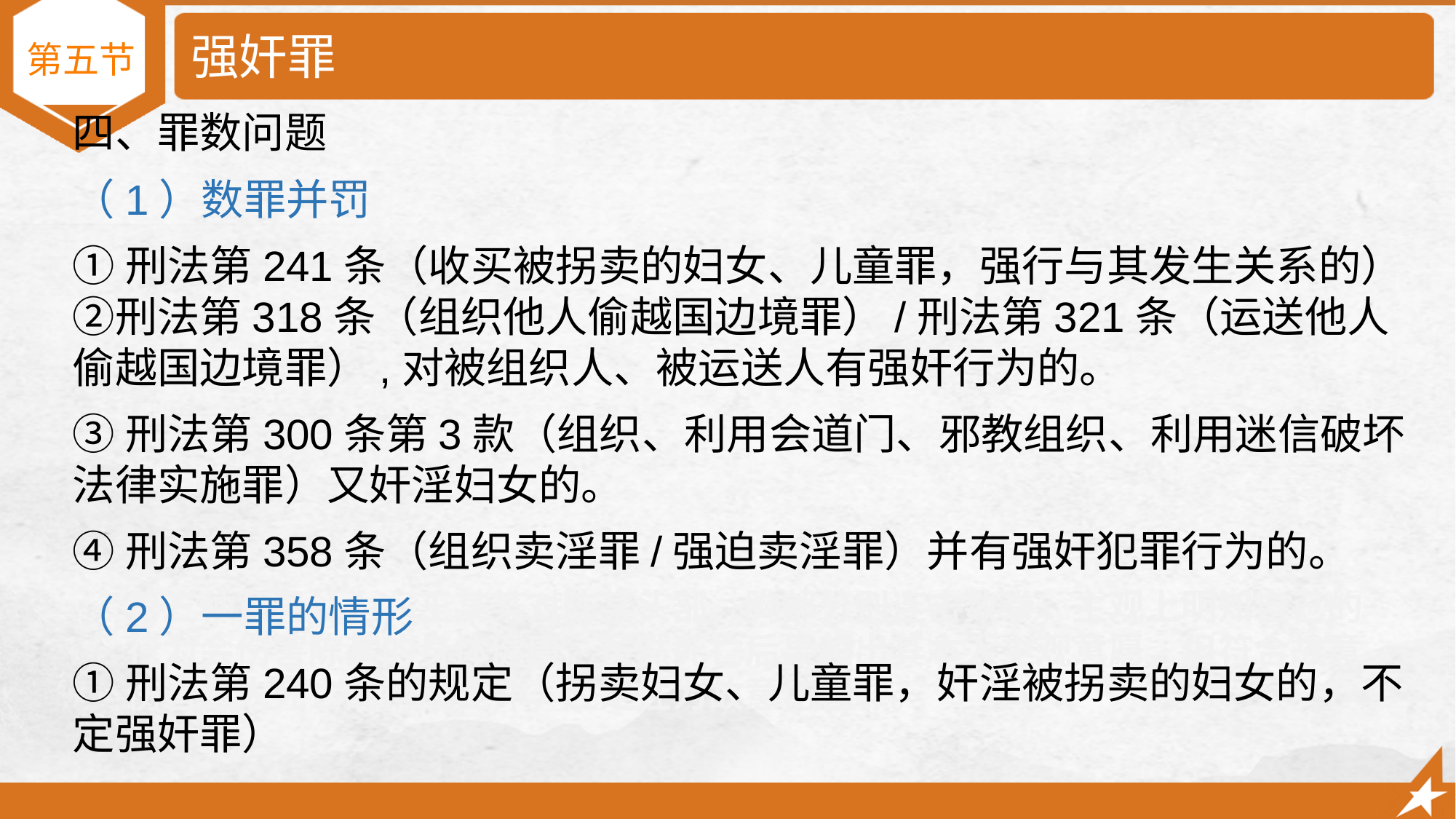

# 强奸罪
第五节
四、罪数问题
（1）数罪并罚
①刑法第241条（收买被拐卖的妇女、儿童罪，强行与其发生关系的）②刑法第318条（组织他人偷越国边境罪）/刑法第321条（运送他人偷越国边境罪）,对被组织人、被运送人有强奸行为的。
③刑法第300条第3款（组织、利用会道门、邪教组织、利用迷信破坏法律实施罪）又奸淫妇女的。
④刑法第358条（组织卖淫罪/强迫卖淫罪）并有强奸犯罪行为的。
（2）一罪的情形
①刑法第240条的规定（拐卖妇女、儿童罪，奸淫被拐卖的妇女的，不定强奸罪）

第三种意见认为，王某某对陈某头部、胸部分别连击数拳，主观上明知自己的行为会伤害陈某的身体健康，虽然死亡后果超出其本人主观意愿，但符合故意伤害致人死亡的构成要件，应定性为故意伤害罪。